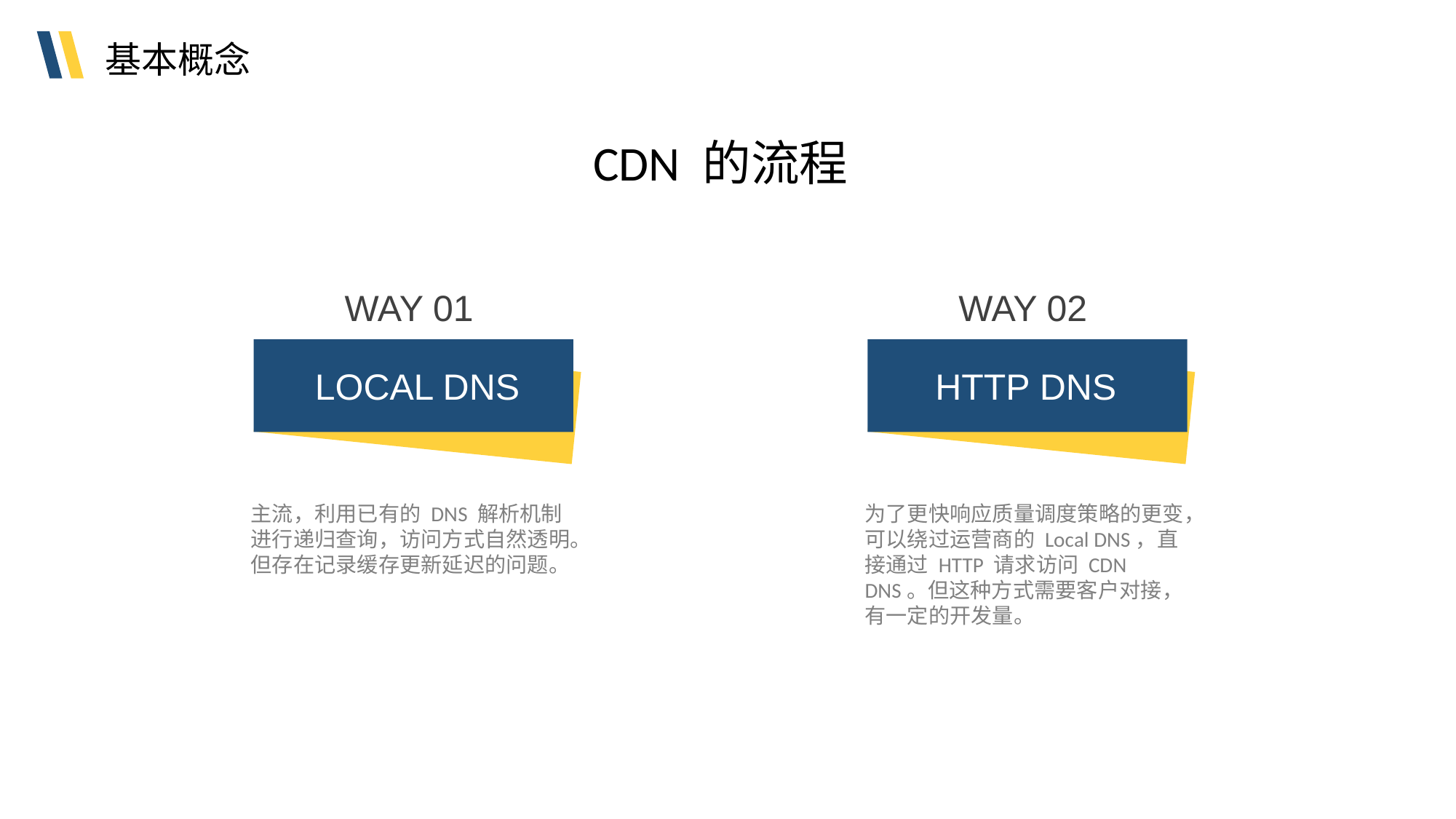

基本概念
CDN 的流程
WAY 01
WAY 02

HTTP DNS
LOCAL DNS
主流，利用已有的 DNS 解析机制进行递归查询，访问方式自然透明。但存在记录缓存更新延迟的问题。
为了更快响应质量调度策略的更变，可以绕过运营商的 Local DNS，直接通过 HTTP 请求访问 CDN DNS。但这种方式需要客户对接，有一定的开发量。